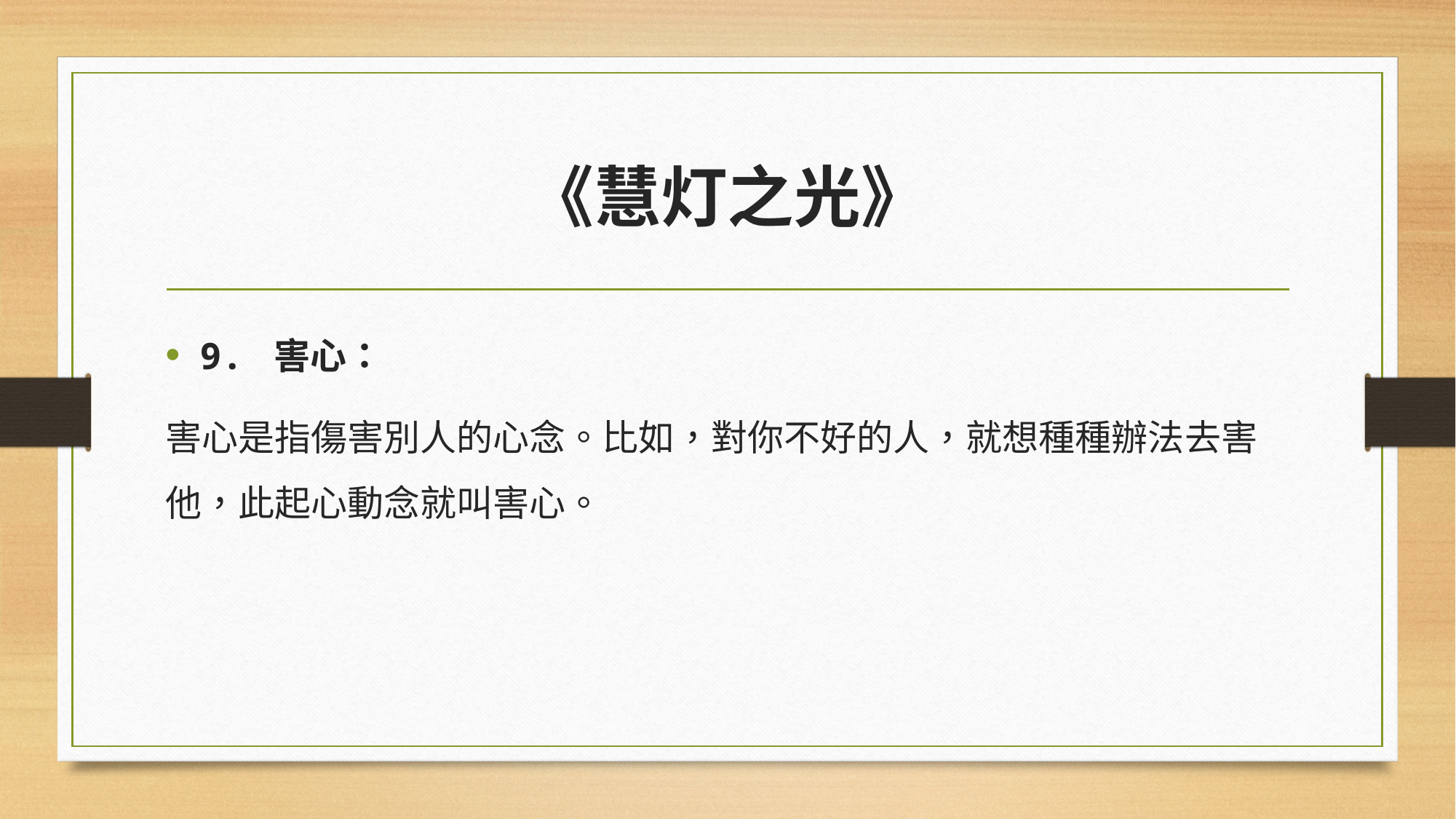

# 《慧灯之光》
9. 害心：
害心是指傷害別人的心念。比如，對你不好的人，就想種種辦法去害他，此起心動念就叫害心。